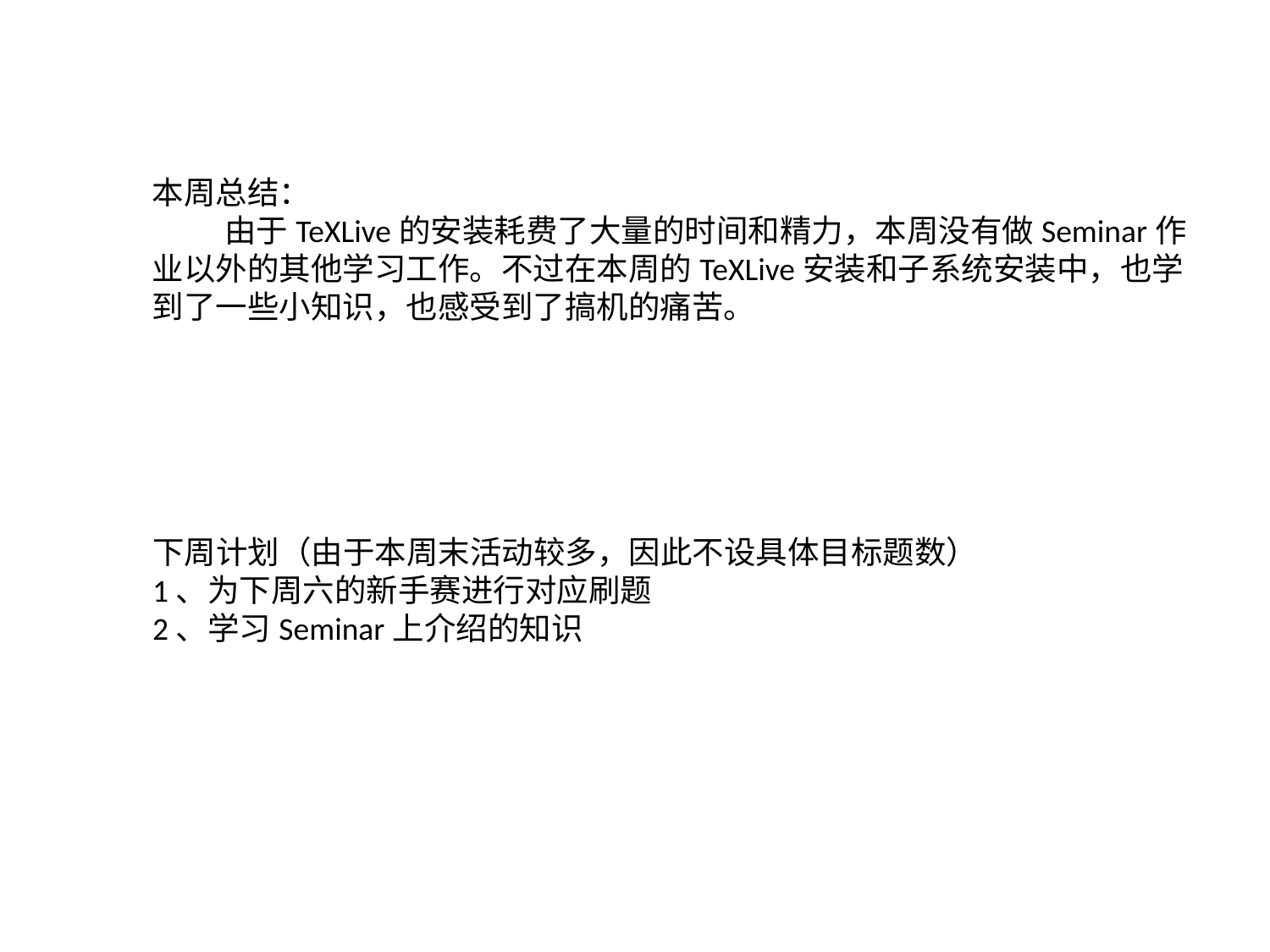

本周总结：
         由于TeXLive的安装耗费了大量的时间和精力，本周没有做Seminar作业以外的其他学习工作。不过在本周的TeXLive安装和子系统安装中，也学到了一些小知识，也感受到了搞机的痛苦。
下周计划（由于本周末活动较多，因此不设具体目标题数）
1、为下周六的新手赛进行对应刷题
2、学习Seminar上介绍的知识